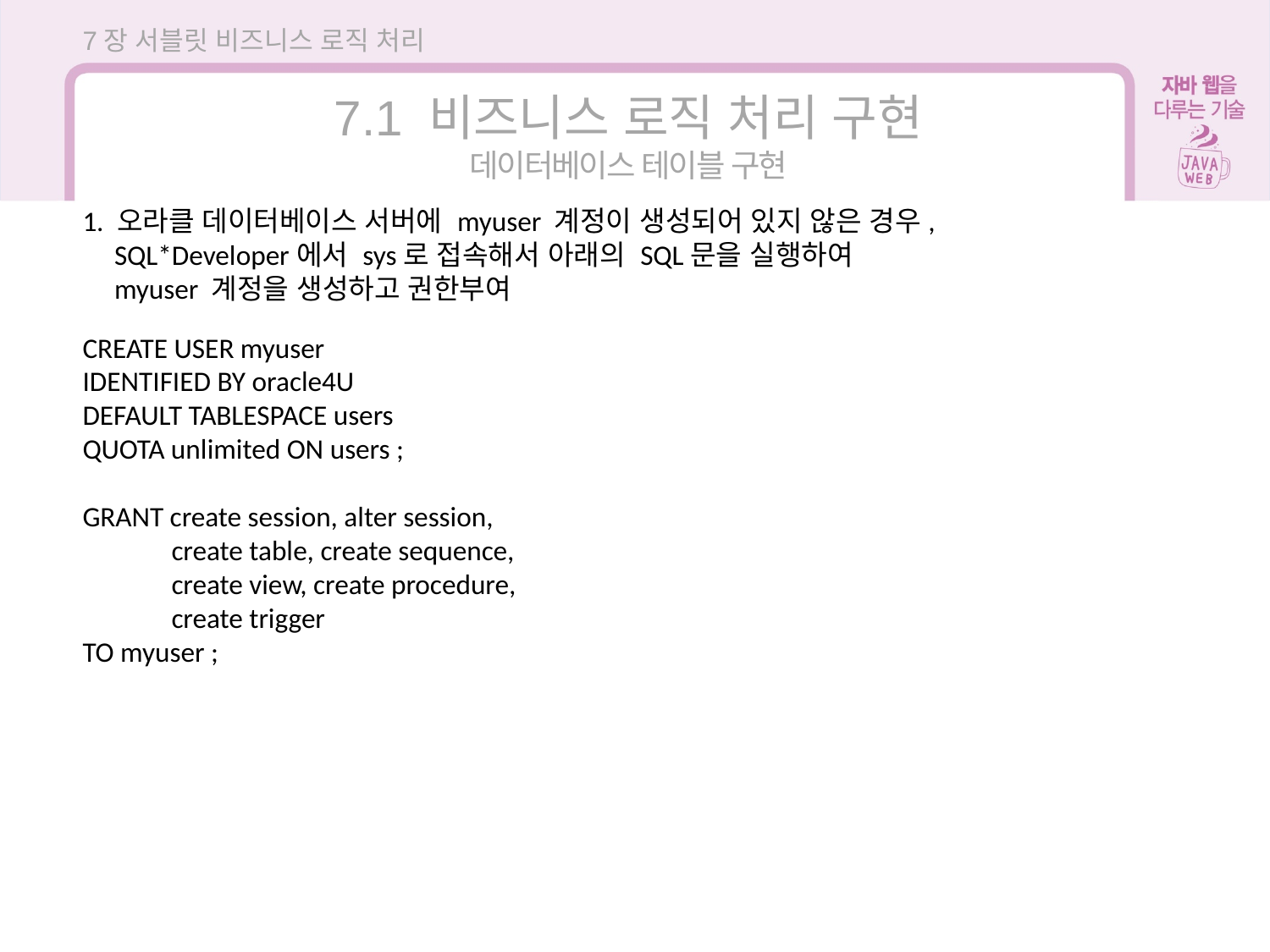

7장 서블릿 비즈니스 로직 처리
7.1 비즈니스 로직 처리 구현
데이터베이스 테이블 구현
1. 오라클 데이터베이스 서버에 myuser 계정이 생성되어 있지 않은 경우,
     SQL*Developer에서 sys로 접속해서 아래의 SQL문을 실행하여
     myuser 계정을 생성하고 권한부여

CREATE USER myuser
IDENTIFIED BY oracle4U
DEFAULT TABLESPACE users
QUOTA unlimited ON users ;

GRANT create session, alter session,
              create table, create sequence,
              create view, create procedure,
              create trigger
TO myuser ;